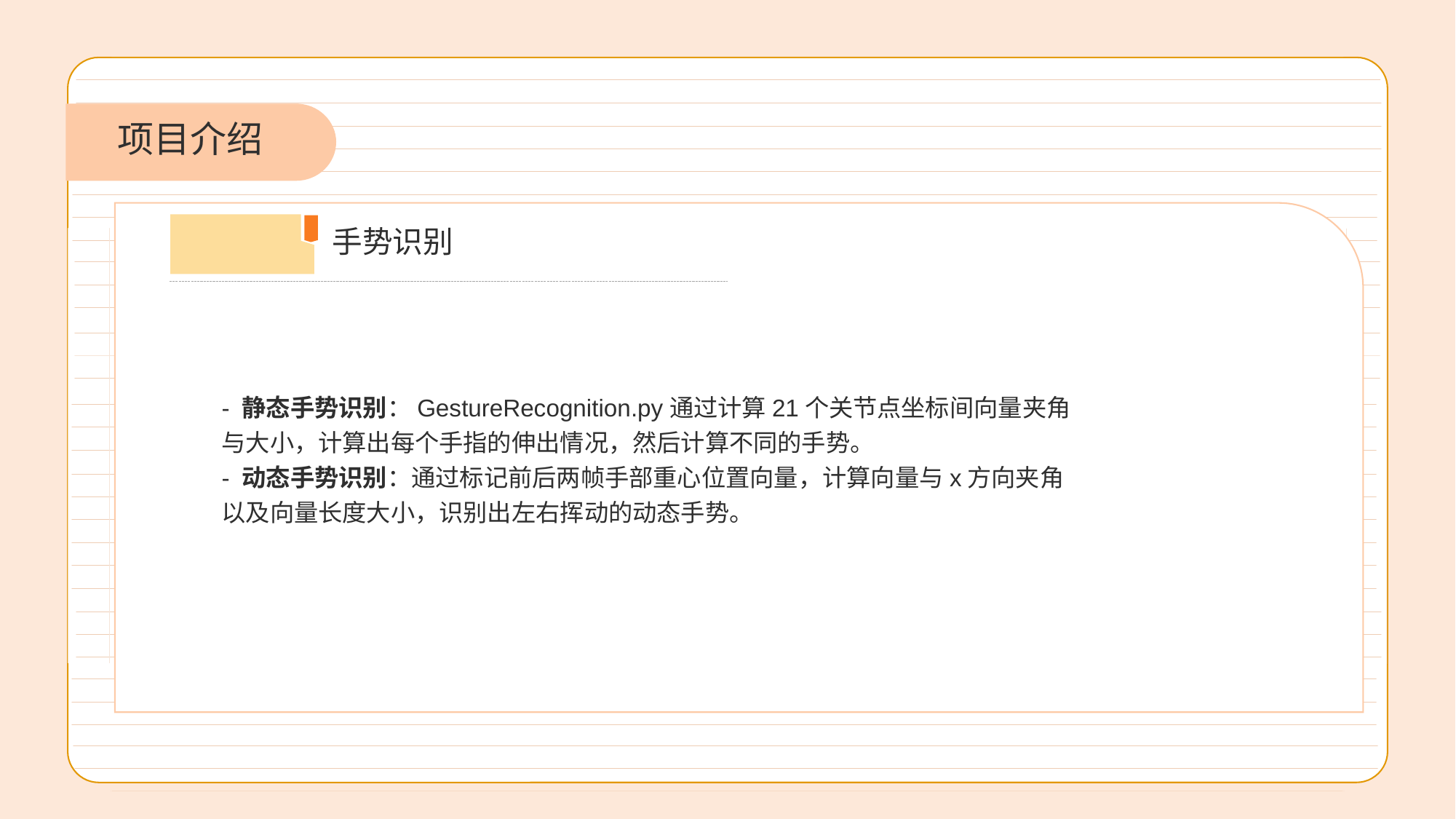

项目介绍

手势识别
- 静态手势识别：GestureRecognition.py通过计算21个关节点坐标间向量夹角与大小，计算出每个手指的伸出情况，然后计算不同的手势。
- 动态手势识别：通过标记前后两帧手部重心位置向量，计算向量与x方向夹角以及向量长度大小，识别出左右挥动的动态手势。